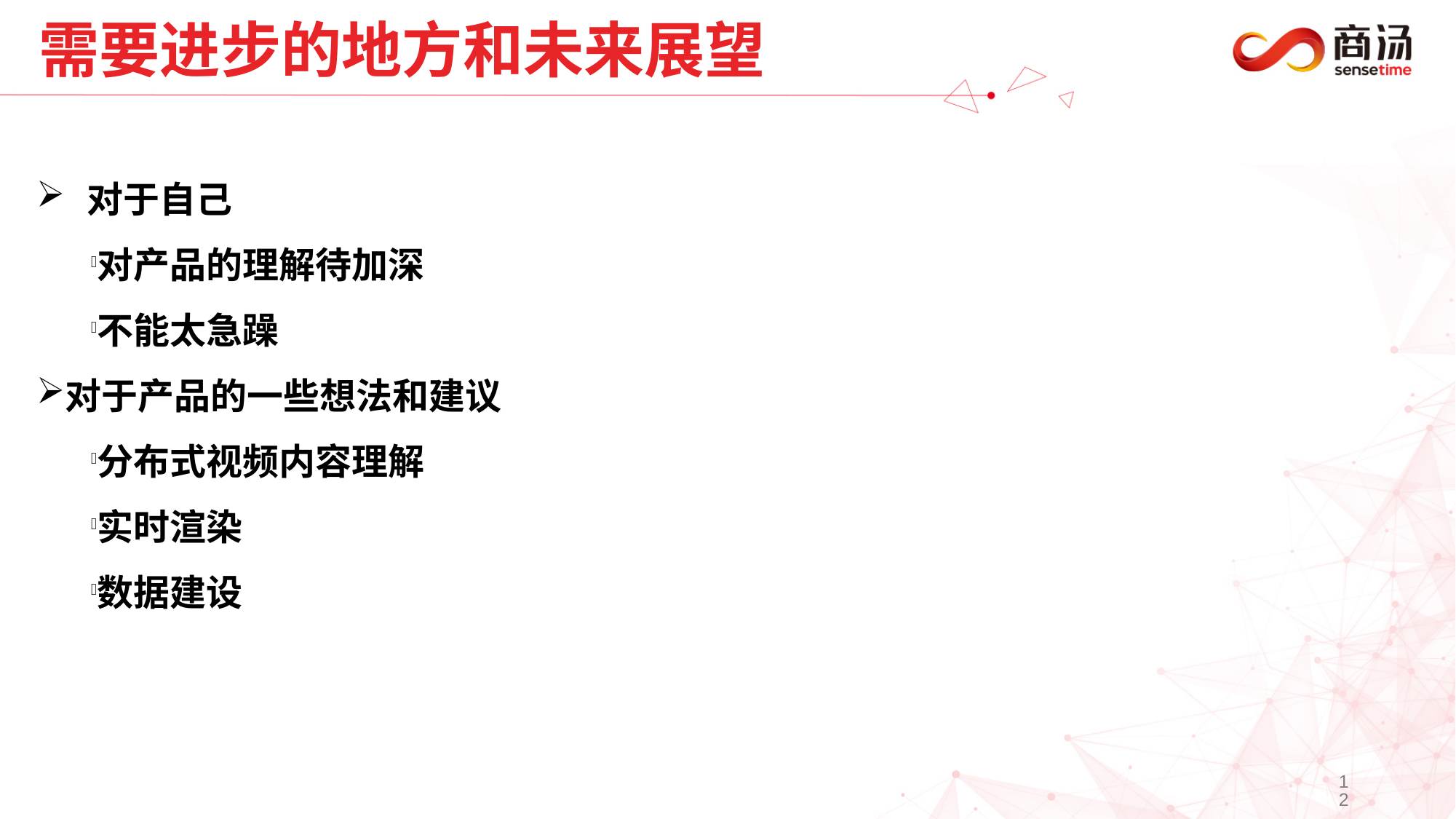

需要进步的地方和未来展望
 对于自己
对产品的理解待加深
不能太急躁
对于产品的一些想法和建议
分布式视频内容理解
实时渲染
数据建设
12